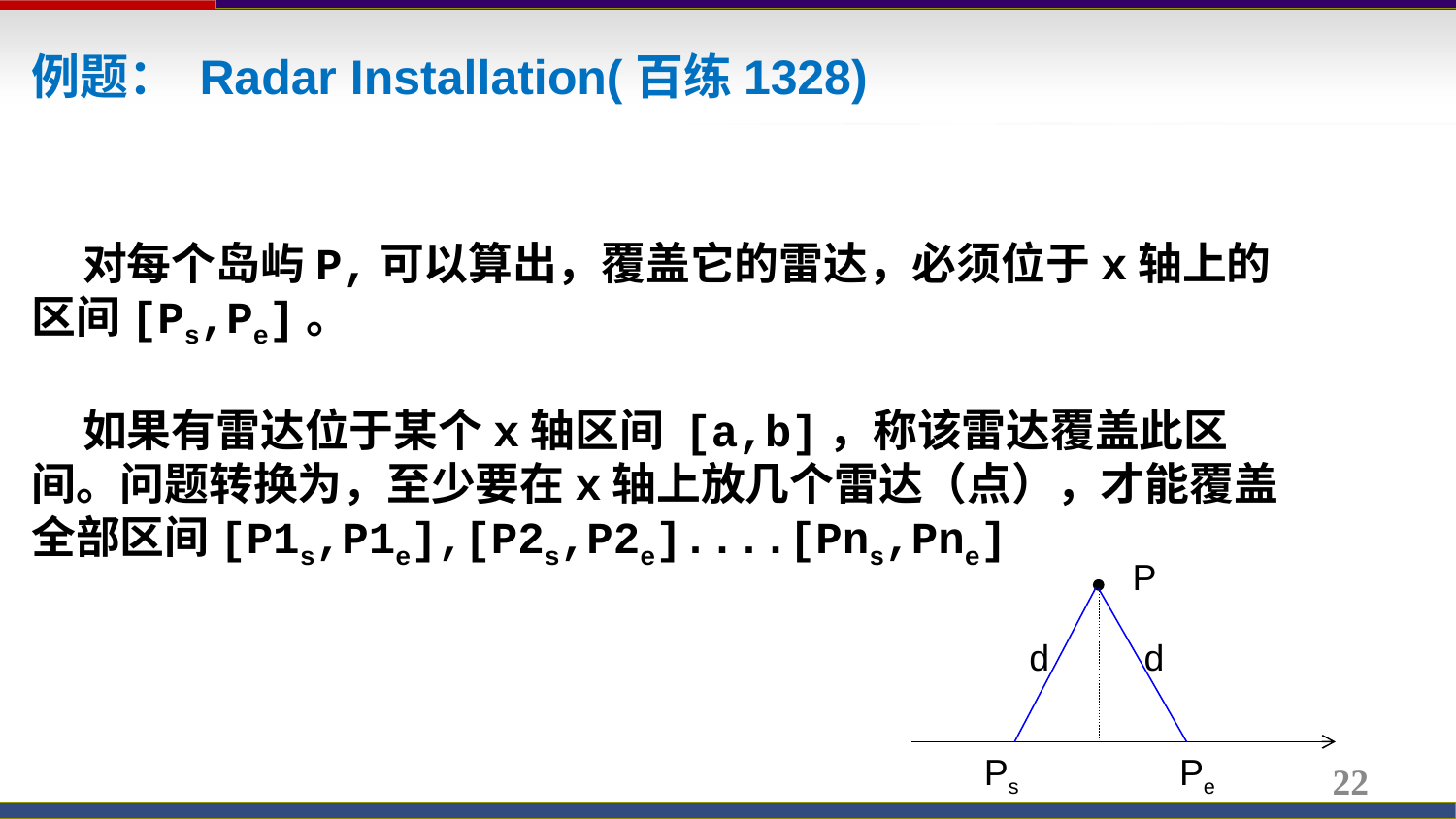

例题： Radar Installation(百练1328)

    对每个岛屿P,可以算出，覆盖它的雷达，必须位于x轴上的区间[Ps,Pe]。

    如果有雷达位于某个x轴区间 [a,b]，称该雷达覆盖此区间。问题转换为，至少要在x轴上放几个雷达（点），才能覆盖全部区间[P1s,P1e],[P2s,P2e]....[Pns,Pne]
P

d
d
Ps
Pe